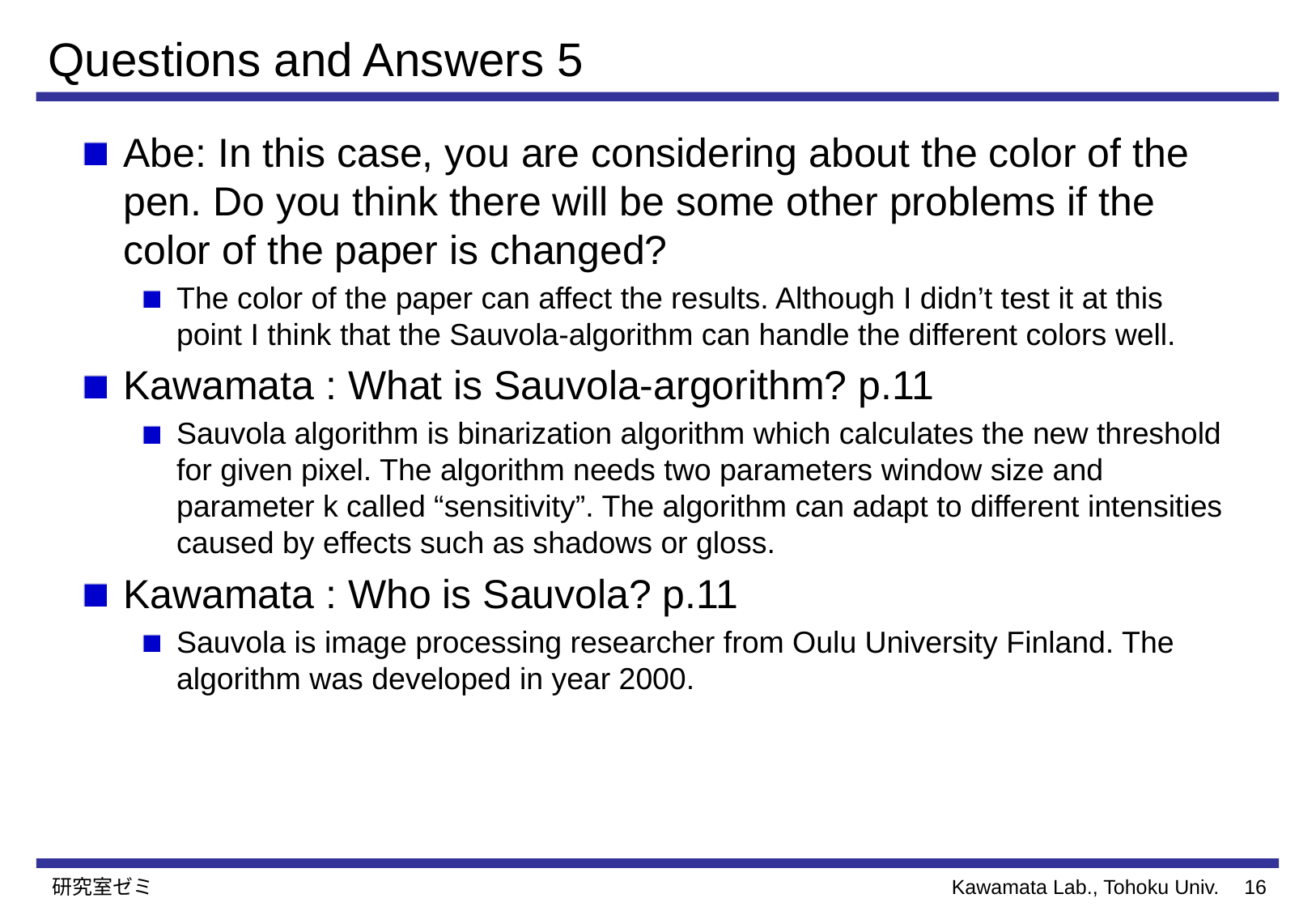

# Questions and Answers 5
Abe: In this case, you are considering about the color of the pen. Do you think there will be some other problems if the color of the paper is changed?
The color of the paper can affect the results. Although I didn’t test it at this point I think that the Sauvola-algorithm can handle the different colors well.
Kawamata : What is Sauvola-argorithm? p.11
Sauvola algorithm is binarization algorithm which calculates the new threshold for given pixel. The algorithm needs two parameters window size and parameter k called “sensitivity”. The algorithm can adapt to different intensities caused by effects such as shadows or gloss.
Kawamata : Who is Sauvola? p.11
Sauvola is image processing researcher from Oulu University Finland. The algorithm was developed in year 2000.

研究室ゼミ
16